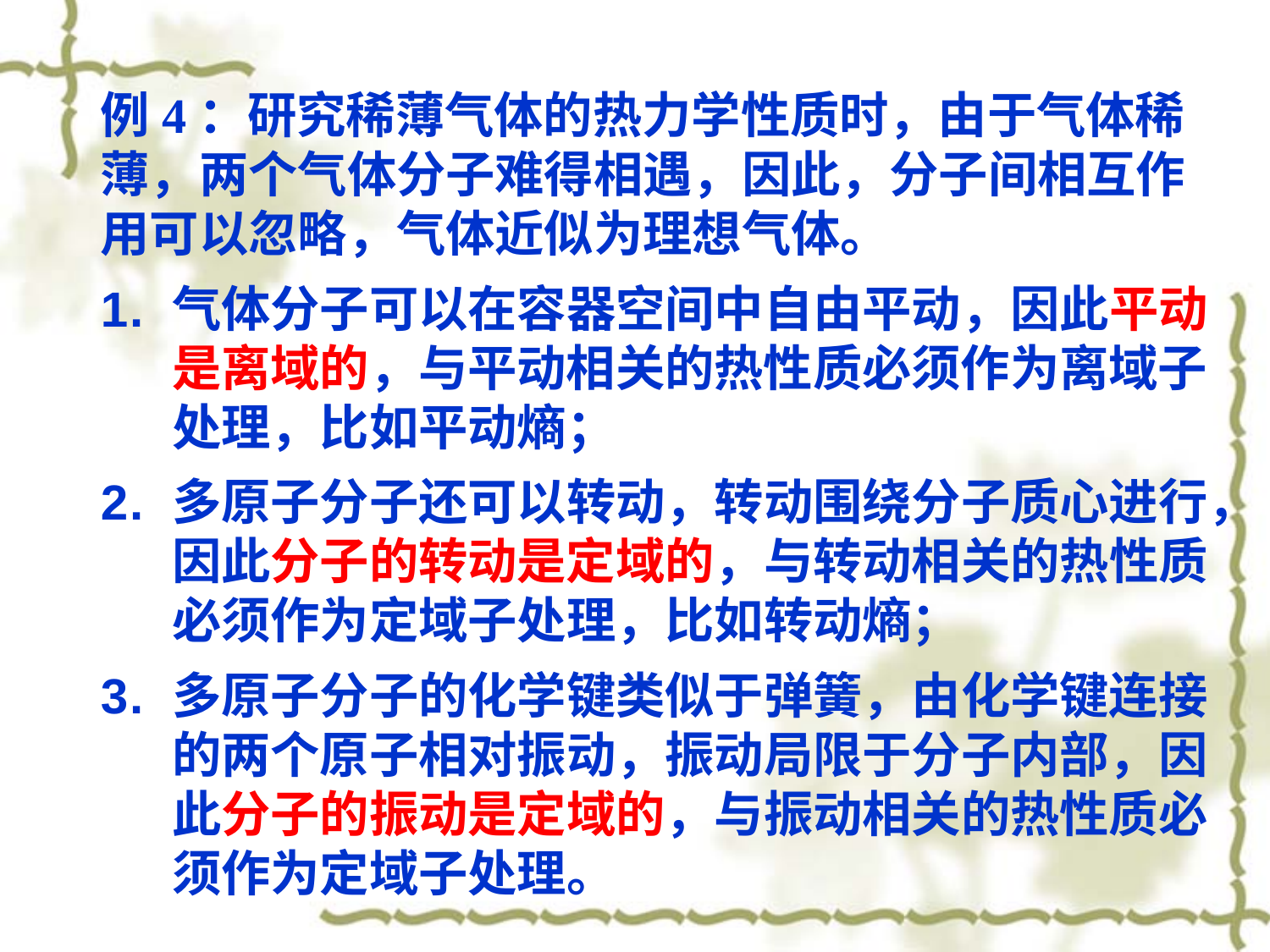

例4：研究稀薄气体的热力学性质时，由于气体稀薄，两个气体分子难得相遇，因此，分子间相互作用可以忽略，气体近似为理想气体。
气体分子可以在容器空间中自由平动，因此平动是离域的，与平动相关的热性质必须作为离域子处理，比如平动熵；
多原子分子还可以转动，转动围绕分子质心进行，因此分子的转动是定域的，与转动相关的热性质必须作为定域子处理，比如转动熵；
多原子分子的化学键类似于弹簧，由化学键连接的两个原子相对振动，振动局限于分子内部，因此分子的振动是定域的，与振动相关的热性质必须作为定域子处理。